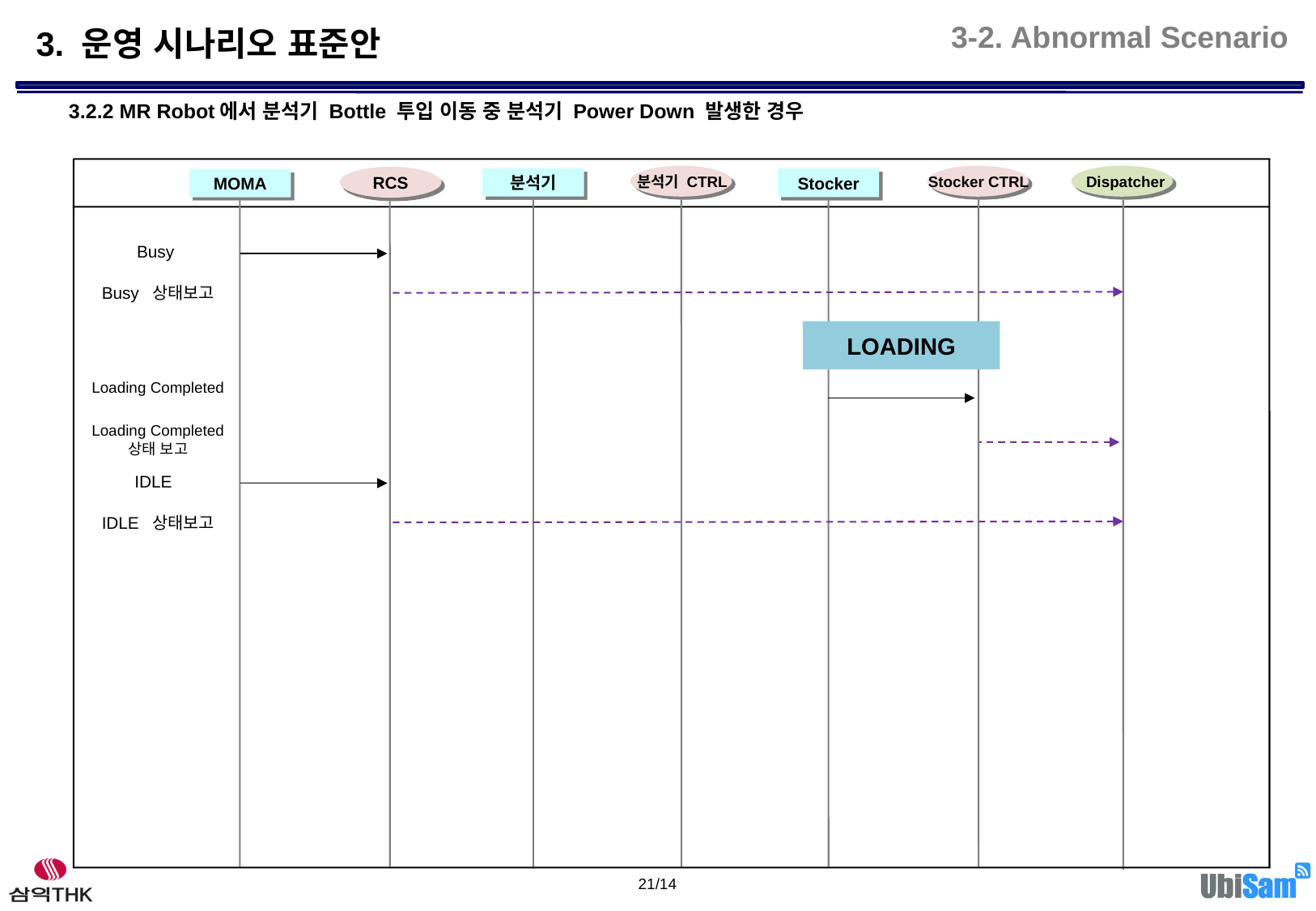

3-2. Abnormal Scenario
3. 운영 시나리오 표준안

3.2.2 MR Robot에서 분석기 Bottle 투입 이동 중 분석기 Power Down 발생한 경우

분석기 CTRL

Stocker CTRL

Dispatcher
RCS
분석기
Stocker
MOMA

Busy
Busy  상태보고
LOADING
Loading Completed
Loading Completed
상태 보고
IDLE
IDLE  상태보고